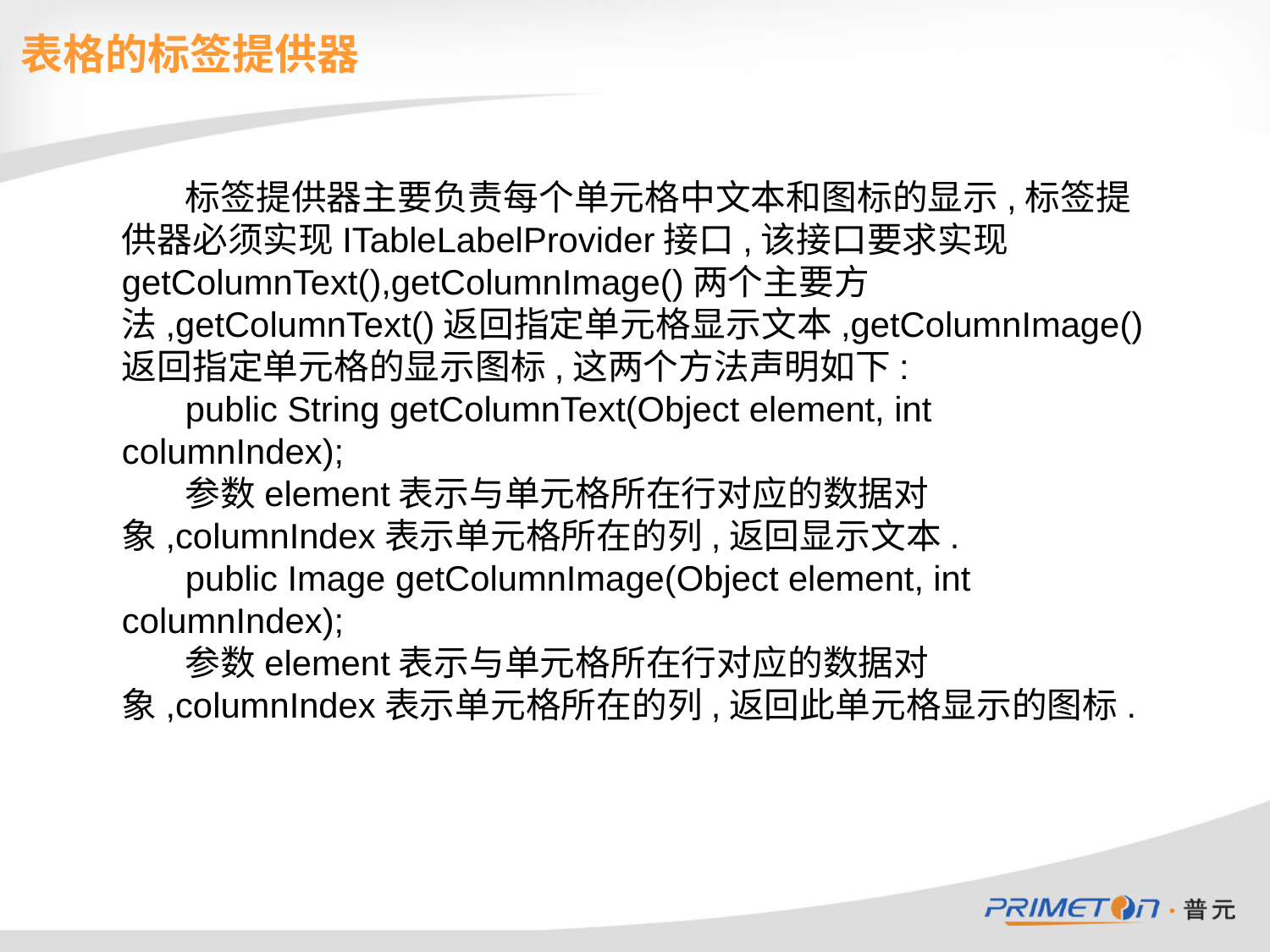

表格的标签提供器
标签提供器主要负责每个单元格中文本和图标的显示,标签提供器必须实现ITableLabelProvider接口,该接口要求实现getColumnText(),getColumnImage()两个主要方法,getColumnText()返回指定单元格显示文本,getColumnImage()返回指定单元格的显示图标,这两个方法声明如下:
public String getColumnText(Object element, int columnIndex);
参数element表示与单元格所在行对应的数据对象,columnIndex表示单元格所在的列,返回显示文本.
public Image getColumnImage(Object element, int columnIndex);
参数element表示与单元格所在行对应的数据对象,columnIndex表示单元格所在的列,返回此单元格显示的图标.